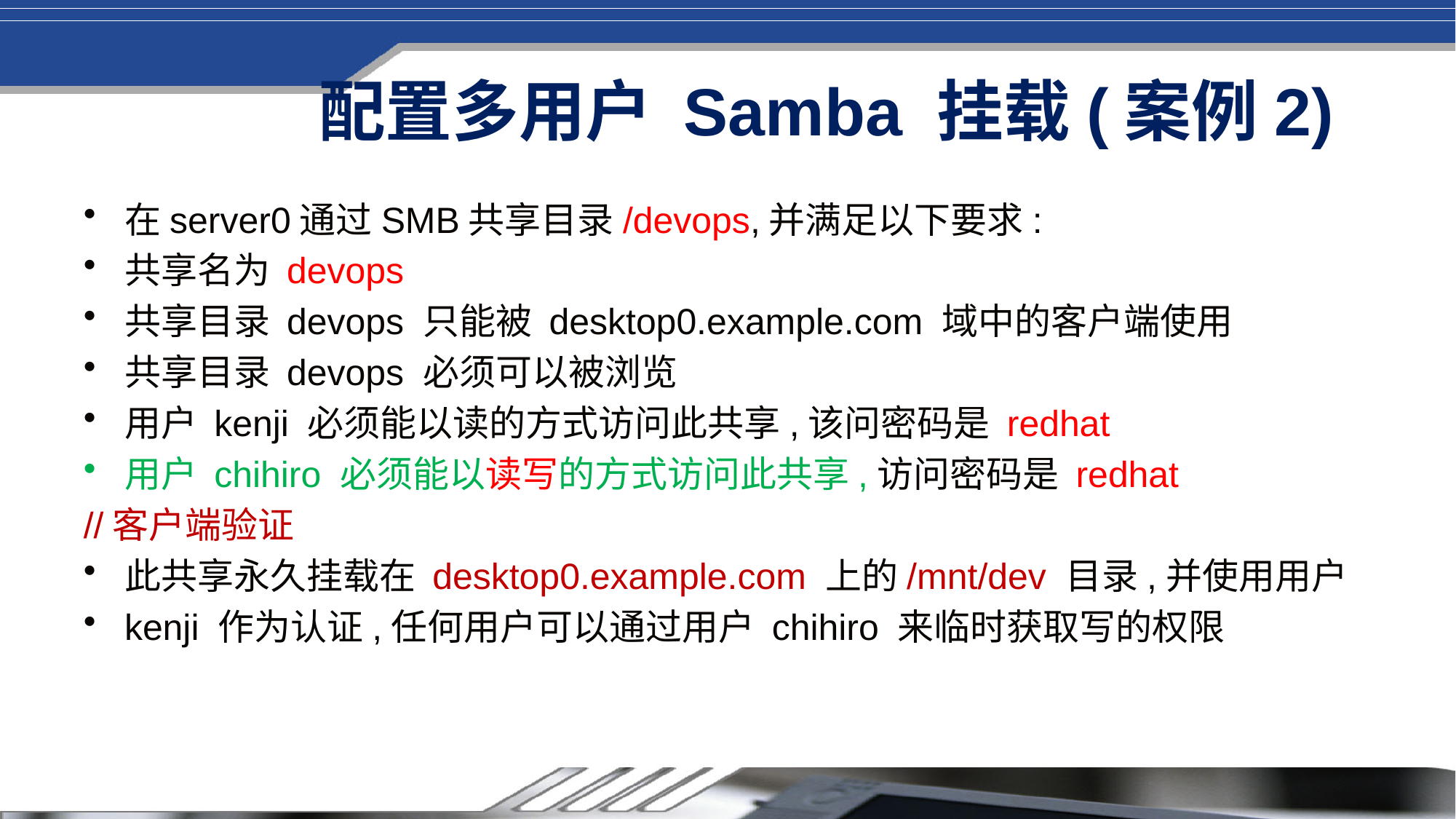

# 配置多用户 Samba 挂载(案例2)
在server0通过SMB共享目录/devops,并满足以下要求:
共享名为 devops
共享目录 devops 只能被 desktop0.example.com 域中的客户端使用
共享目录 devops 必须可以被浏览
用户 kenji 必须能以读的方式访问此共享,该问密码是 redhat
用户 chihiro 必须能以读写的方式访问此共享,访问密码是 redhat
//客户端验证
此共享永久挂载在 desktop0.example.com 上的/mnt/dev 目录,并使用用户
kenji 作为认证,任何用户可以通过用户 chihiro 来临时获取写的权限